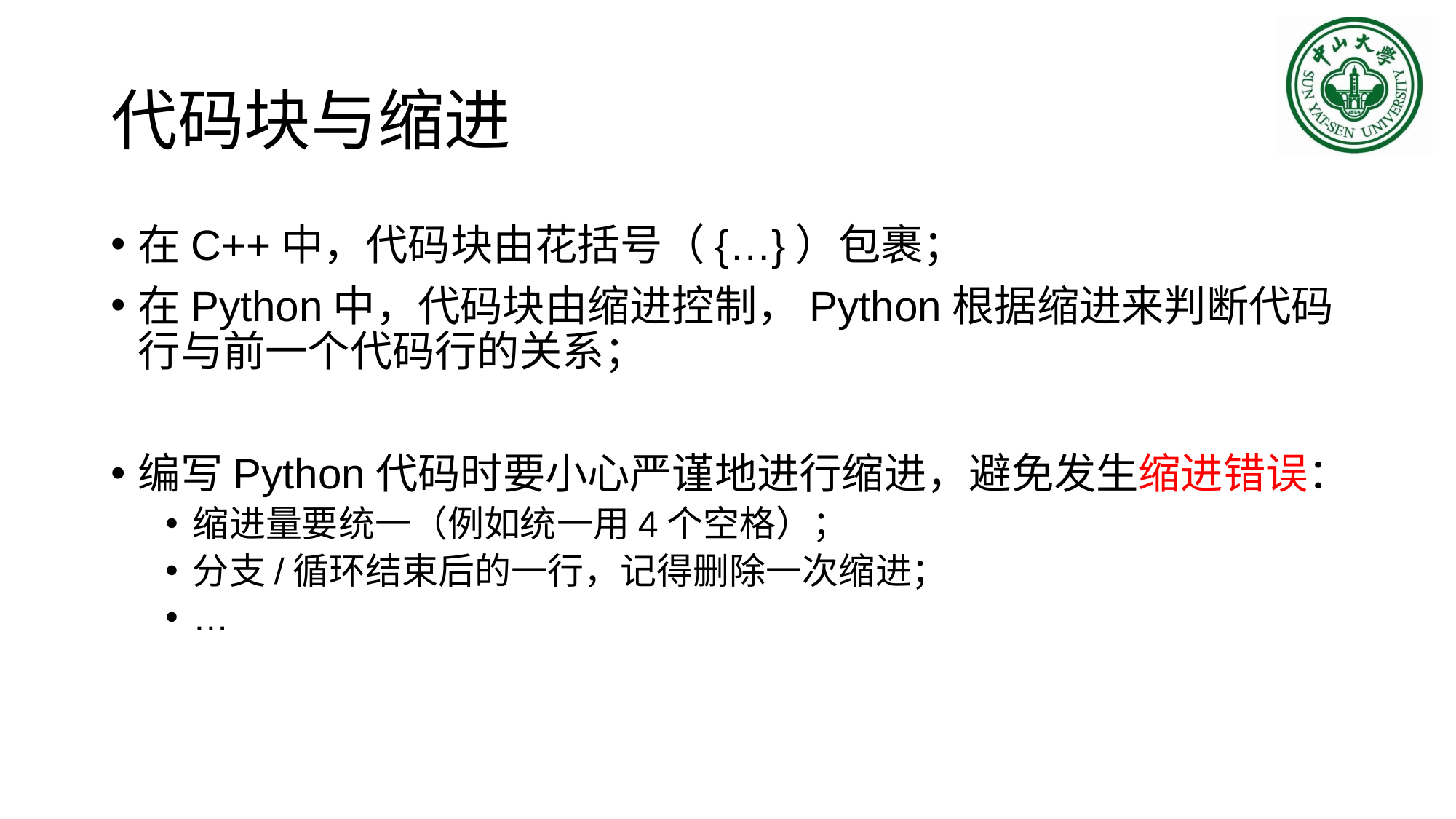

# 代码块与缩进
在C++中，代码块由花括号（{…}）包裹；
在Python中，代码块由缩进控制，Python根据缩进来判断代码行与前一个代码行的关系；

编写Python代码时要小心严谨地进行缩进，避免发生缩进错误：
缩进量要统一（例如统一用4个空格）；
分支/循环结束后的一行，记得删除一次缩进；
…